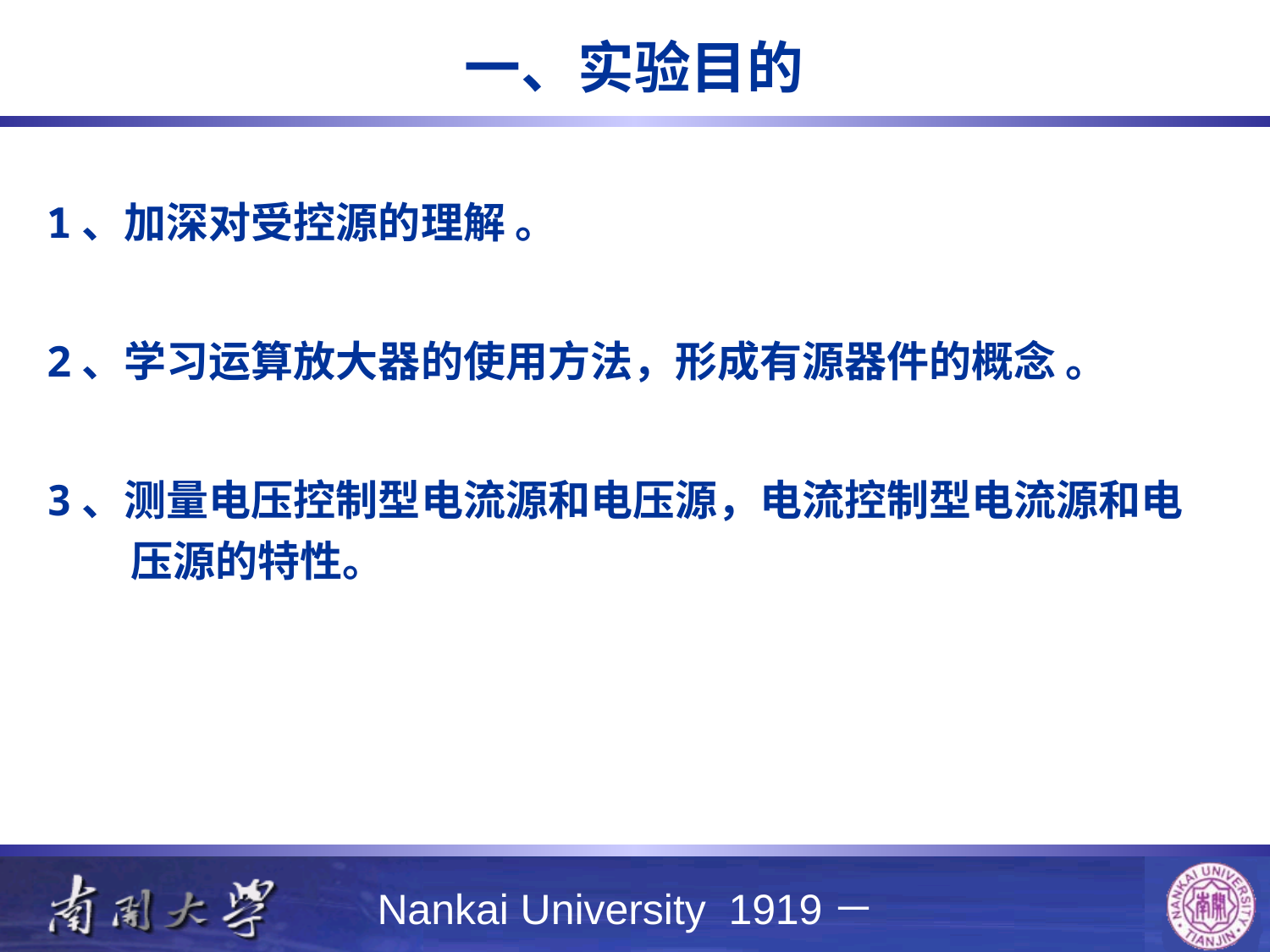

一、实验目的

1、加深对受控源的理解 。

2、学习运算放大器的使用方法，形成有源器件的概念 。

3、测量电压控制型电流源和电压源，电流控制型电流源和电压源的特性。